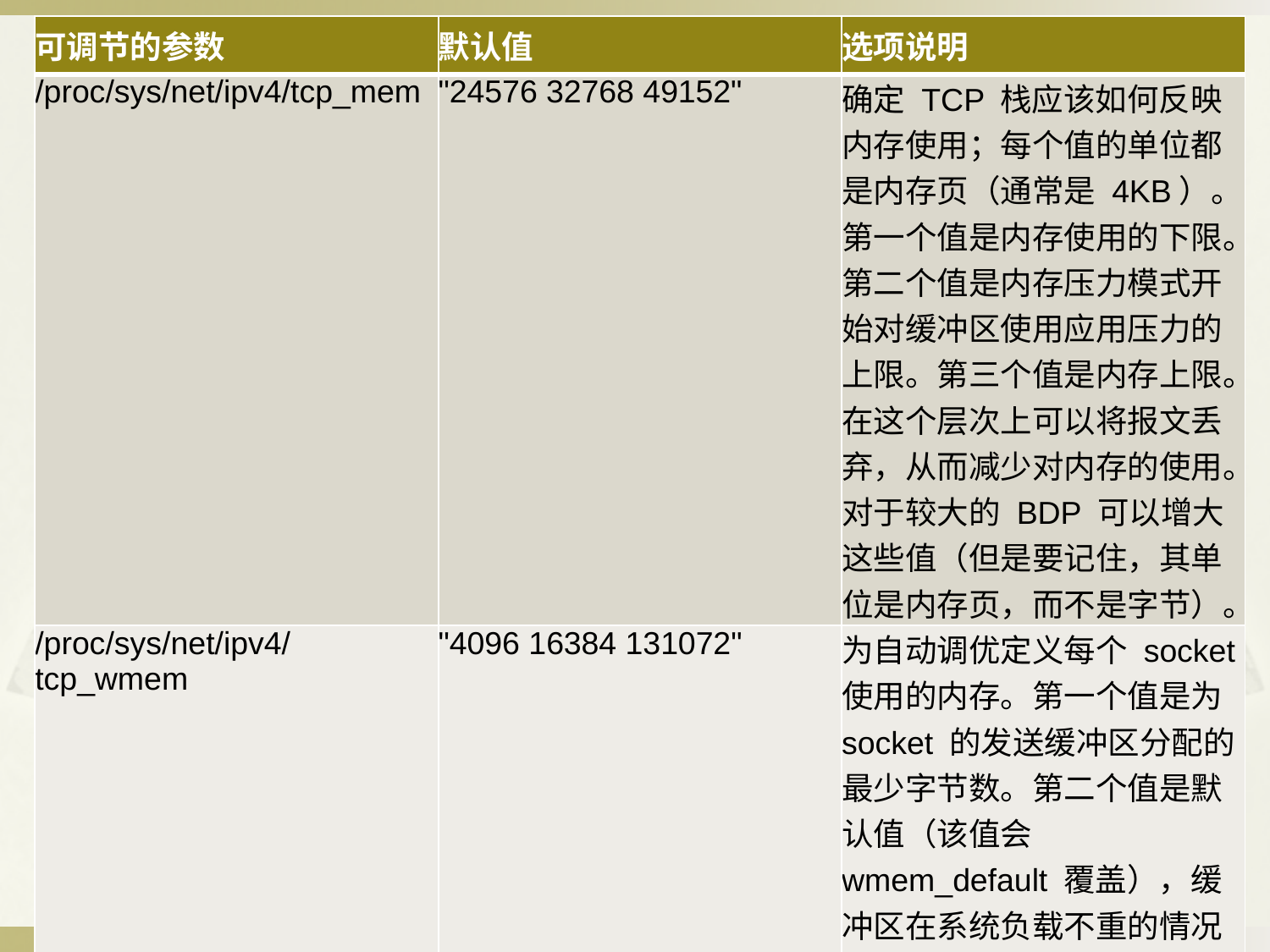

| 可调节的参数 | 默认值 | 选项说明 |
| --- | --- | --- |
| /proc/sys/net/ipv4/tcp\_mem | "24576 32768 49152" | 确定 TCP 栈应该如何反映内存使用；每个值的单位都是内存页（通常是 4KB）。第一个值是内存使用的下限。第二个值是内存压力模式开始对缓冲区使用应用压力的上限。第三个值是内存上限。在这个层次上可以将报文丢弃，从而减少对内存的使用。对于较大的 BDP 可以增大这些值（但是要记住，其单位是内存页，而不是字节）。 |
| /proc/sys/net/ipv4/tcp\_wmem | "4096 16384 131072" | 为自动调优定义每个 socket 使用的内存。第一个值是为 socket 的发送缓冲区分配的最少字节数。第二个值是默认值（该值会wmem\_default 覆盖），缓冲区在系统负载不重的情况下可以增长到这个值。第三个值是发送缓冲区空间的最大字节数（该值会被 wmem\_max 覆盖）。 |